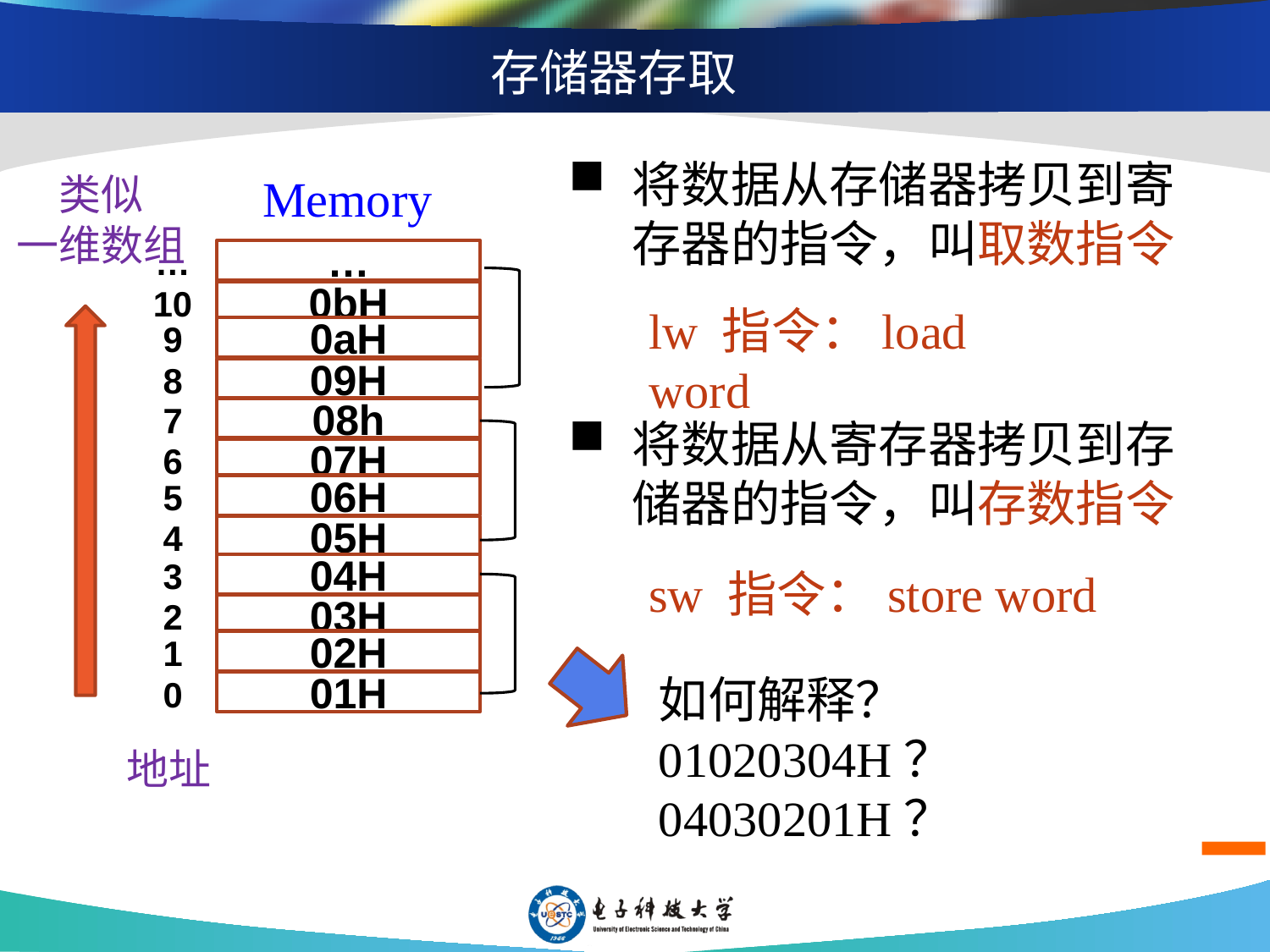

22
# 存储器存取
将数据从存储器拷贝到寄存器的指令，叫取数指令
Memory
类似
一维数组
…
…
10
9
8
7
6
5
4
3
2
1
0

0bH
lw 指令：load word
0aH
09H
08h
将数据从寄存器拷贝到存储器的指令，叫存数指令

07H
06H

05H
04H
sw 指令：store word

03H
02H

如何解释？
01020304H？04030201H？
01H
地址